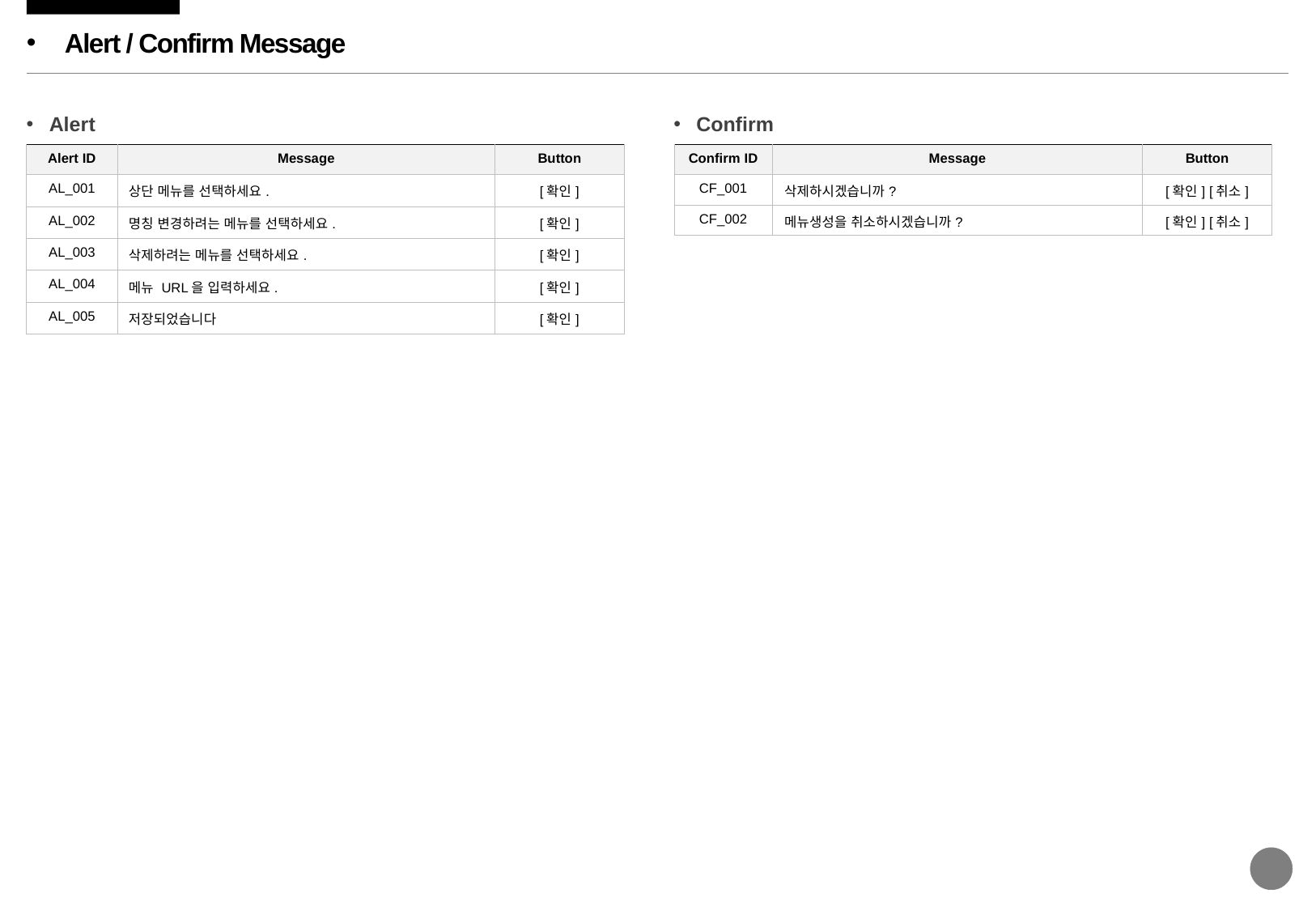

Alert / Confirm Message
Alert
Confirm
| Alert ID | Message | Button |
| --- | --- | --- |
| AL\_001 | 상단 메뉴를 선택하세요. | [확인] |
| AL\_002 | 명칭 변경하려는 메뉴를 선택하세요. | [확인] |
| AL\_003 | 삭제하려는 메뉴를 선택하세요. | [확인] |
| AL\_004 | 메뉴 URL을 입력하세요. | [확인] |
| AL\_005 | 저장되었습니다 | [확인] |
| Confirm ID | Message | Button |
| --- | --- | --- |
| CF\_001 | 삭제하시겠습니까? | [확인] [취소] |
| CF\_002 | 메뉴생성을 취소하시겠습니까? | [확인] [취소] |
35